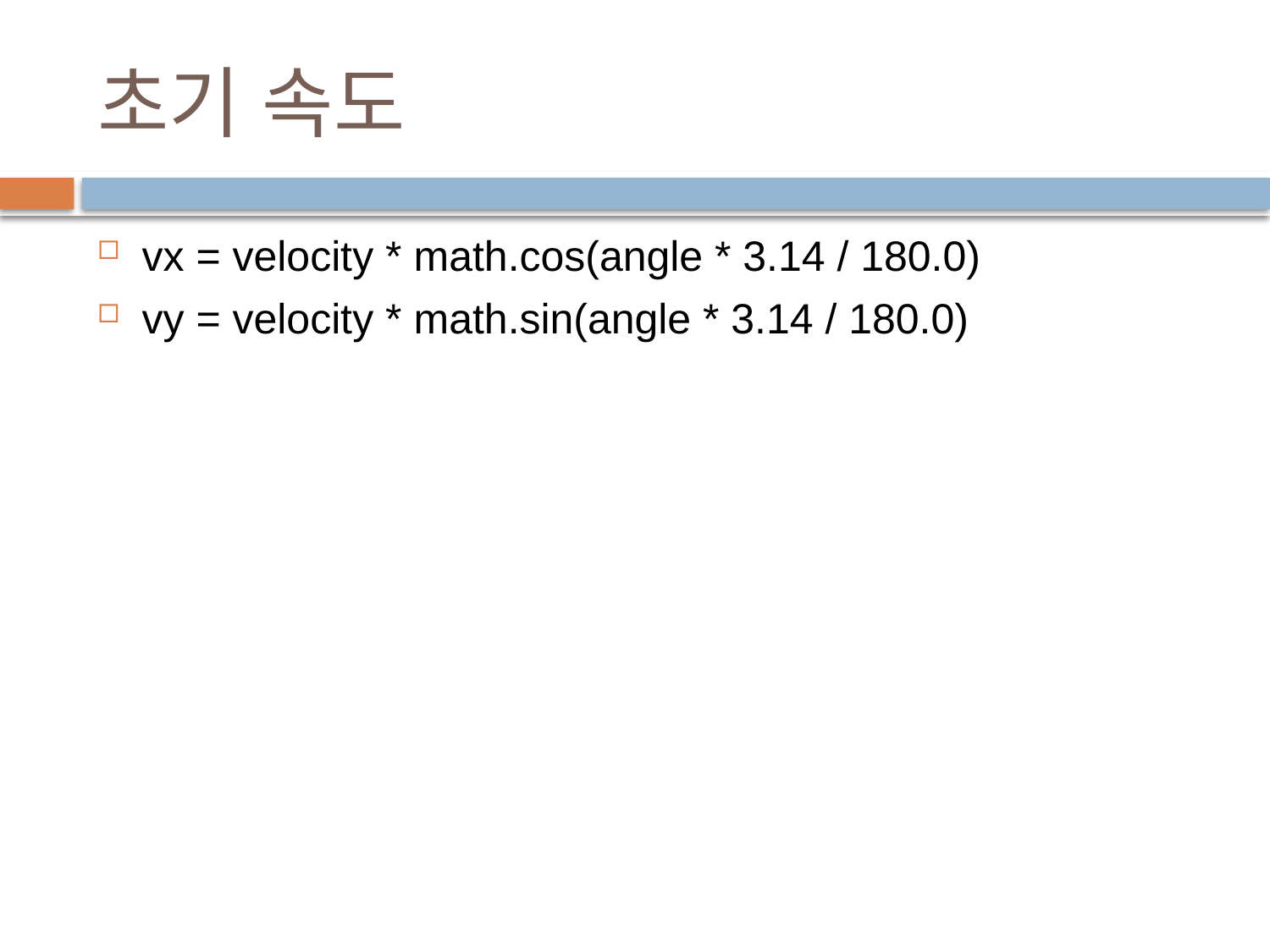

# 초기 속도
vx = velocity * math.cos(angle * 3.14 / 180.0)
vy = velocity * math.sin(angle * 3.14 / 180.0)